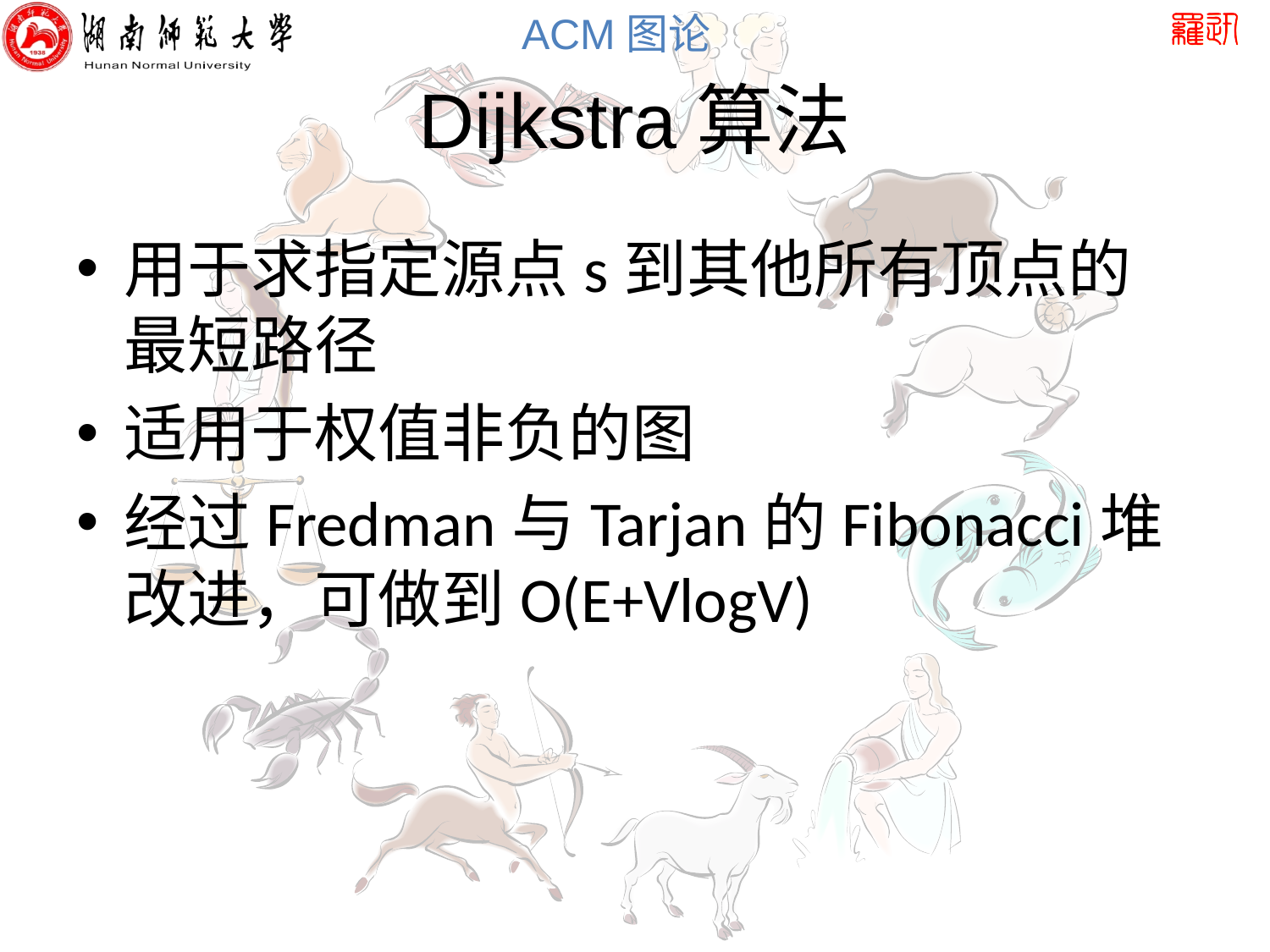

# Dijkstra算法
用于求指定源点s到其他所有顶点的最短路径
适用于权值非负的图
经过Fredman与Tarjan的Fibonacci堆改进，可做到O(E+VlogV)